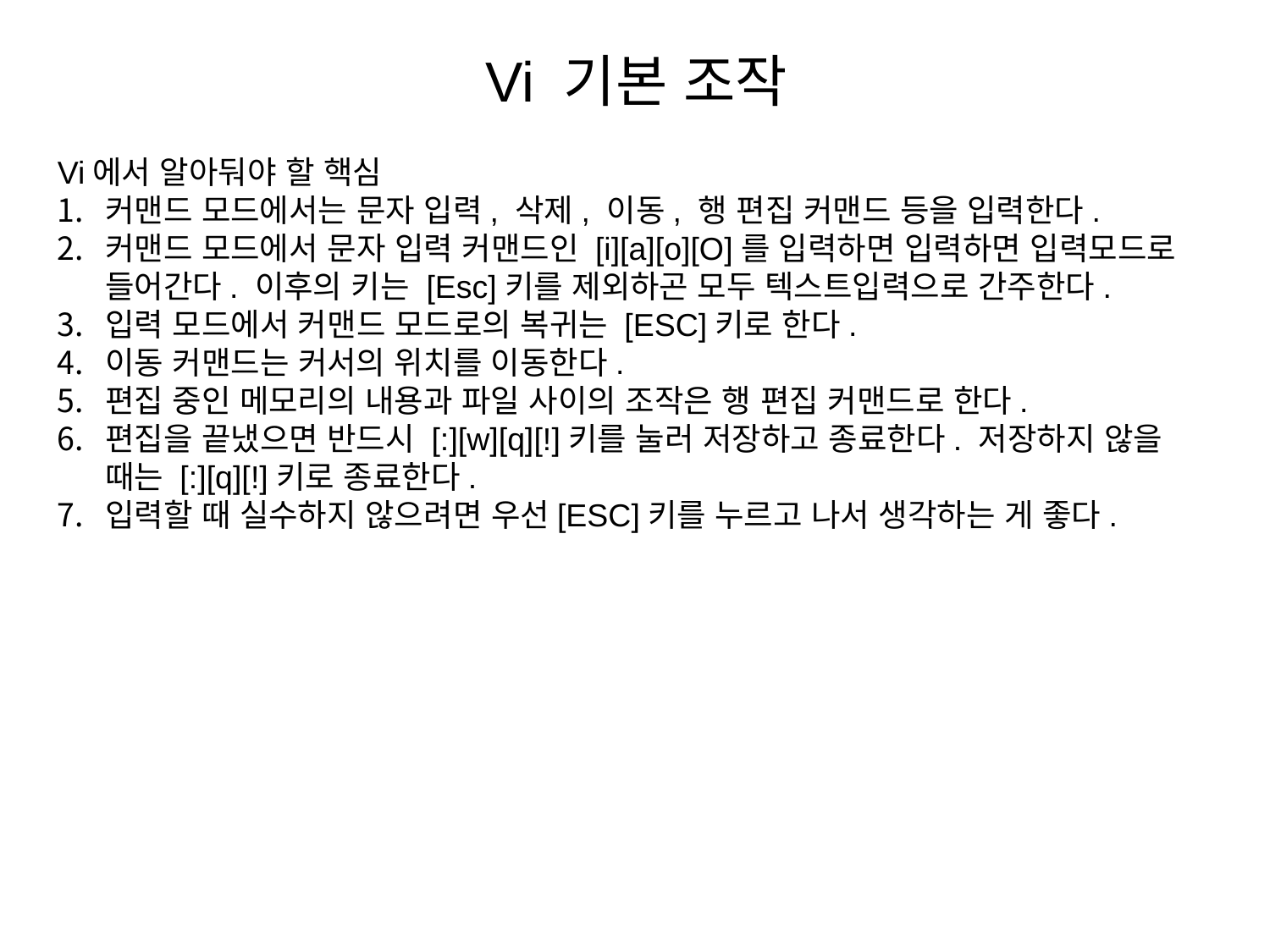

# Vi 기본 조작
Vi에서 알아둬야 할 핵심
커맨드 모드에서는 문자 입력, 삭제, 이동, 행 편집 커맨드 등을 입력한다.
커맨드 모드에서 문자 입력 커맨드인 [i][a][o][O]를 입력하면 입력하면 입력모드로 들어간다. 이후의 키는 [Esc]키를 제외하곤 모두 텍스트입력으로 간주한다.
입력 모드에서 커맨드 모드로의 복귀는 [ESC]키로 한다.
이동 커맨드는 커서의 위치를 이동한다.
편집 중인 메모리의 내용과 파일 사이의 조작은 행 편집 커맨드로 한다.
편집을 끝냈으면 반드시 [:][w][q][!]키를 눌러 저장하고 종료한다. 저장하지 않을 때는 [:][q][!]키로 종료한다.
입력할 때 실수하지 않으려면 우선[ESC]키를 누르고 나서 생각하는 게 좋다.